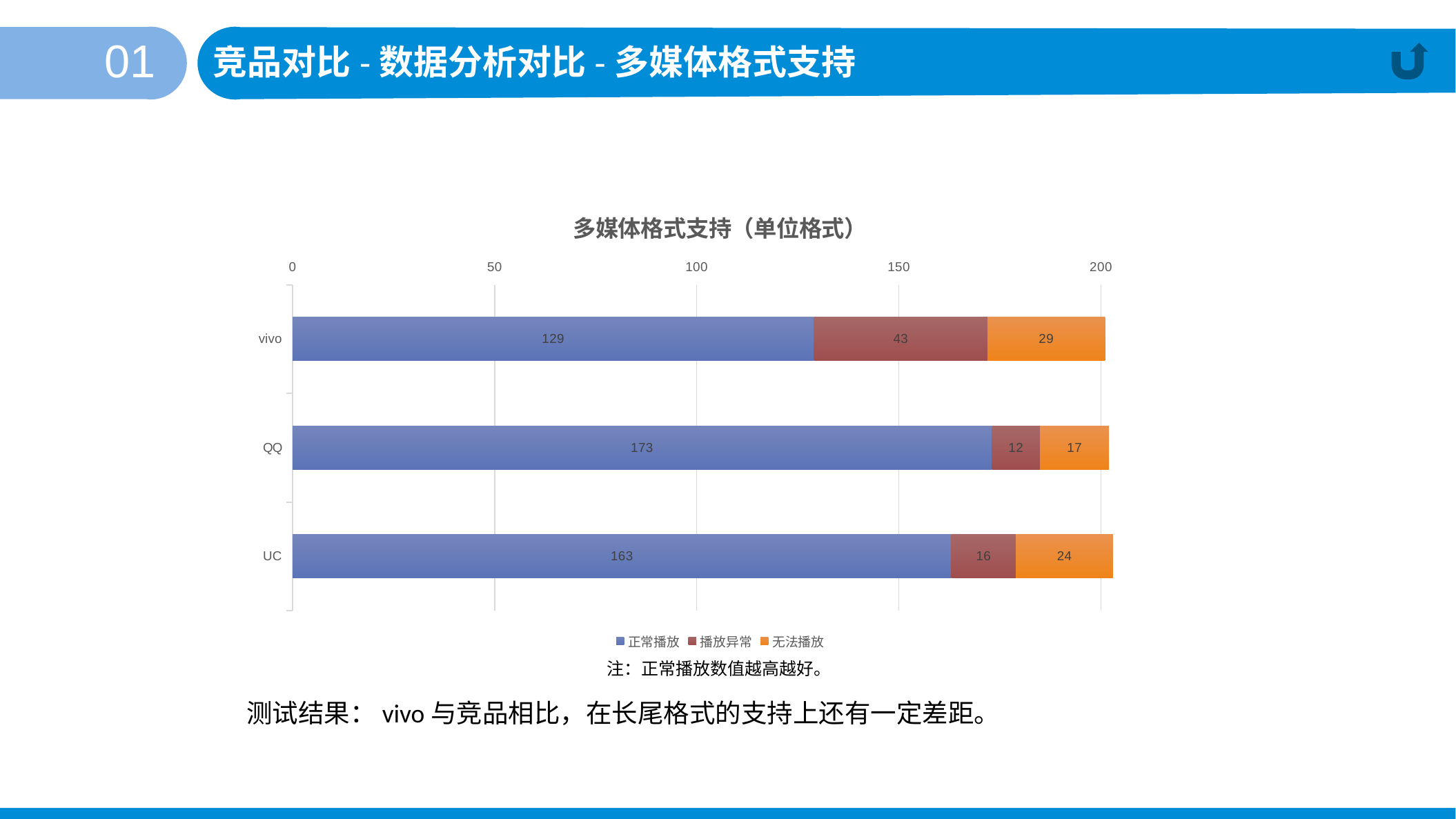

01

竞品对比-数据分析对比-多媒体格式支持

### Chart: 多媒体格式支持（单位格式）

| Category | 正常播放 | 播放异常 | 无法播放 |
|---|---|---|---|
| vivo | 129.0 | 43.0 | 29.0 |
| QQ | 173.0 | 12.0 | 17.0 |
| UC | 163.0 | 16.0 | 24.0 |
注：正常播放数值越高越好。
测试结果：vivo与竞品相比，在长尾格式的支持上还有一定差距。